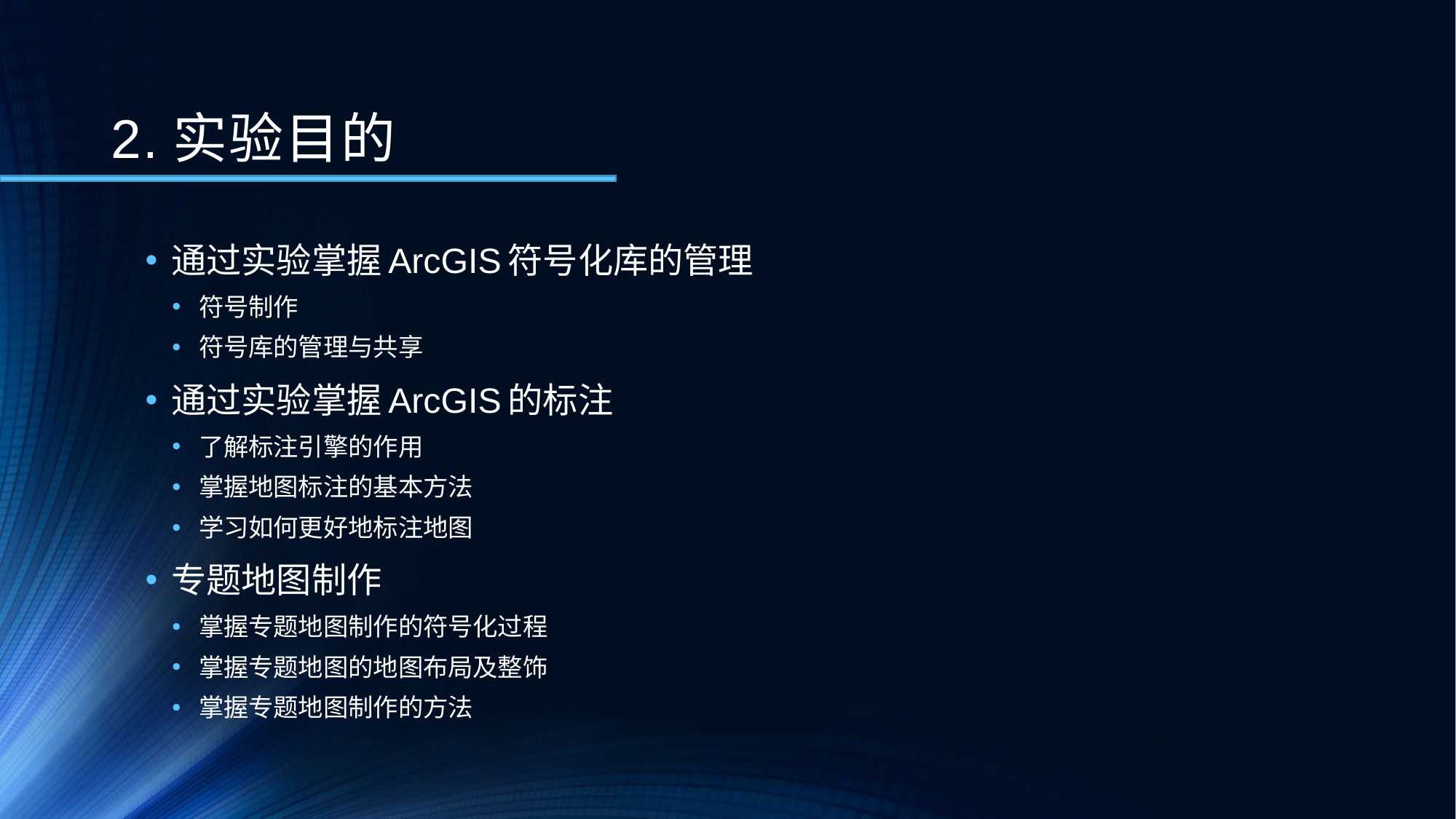

# 2.实验目的
通过实验掌握ArcGIS符号化库的管理
符号制作
符号库的管理与共享
通过实验掌握ArcGIS的标注
了解标注引擎的作用
掌握地图标注的基本方法
学习如何更好地标注地图
专题地图制作
掌握专题地图制作的符号化过程
掌握专题地图的地图布局及整饰
掌握专题地图制作的方法